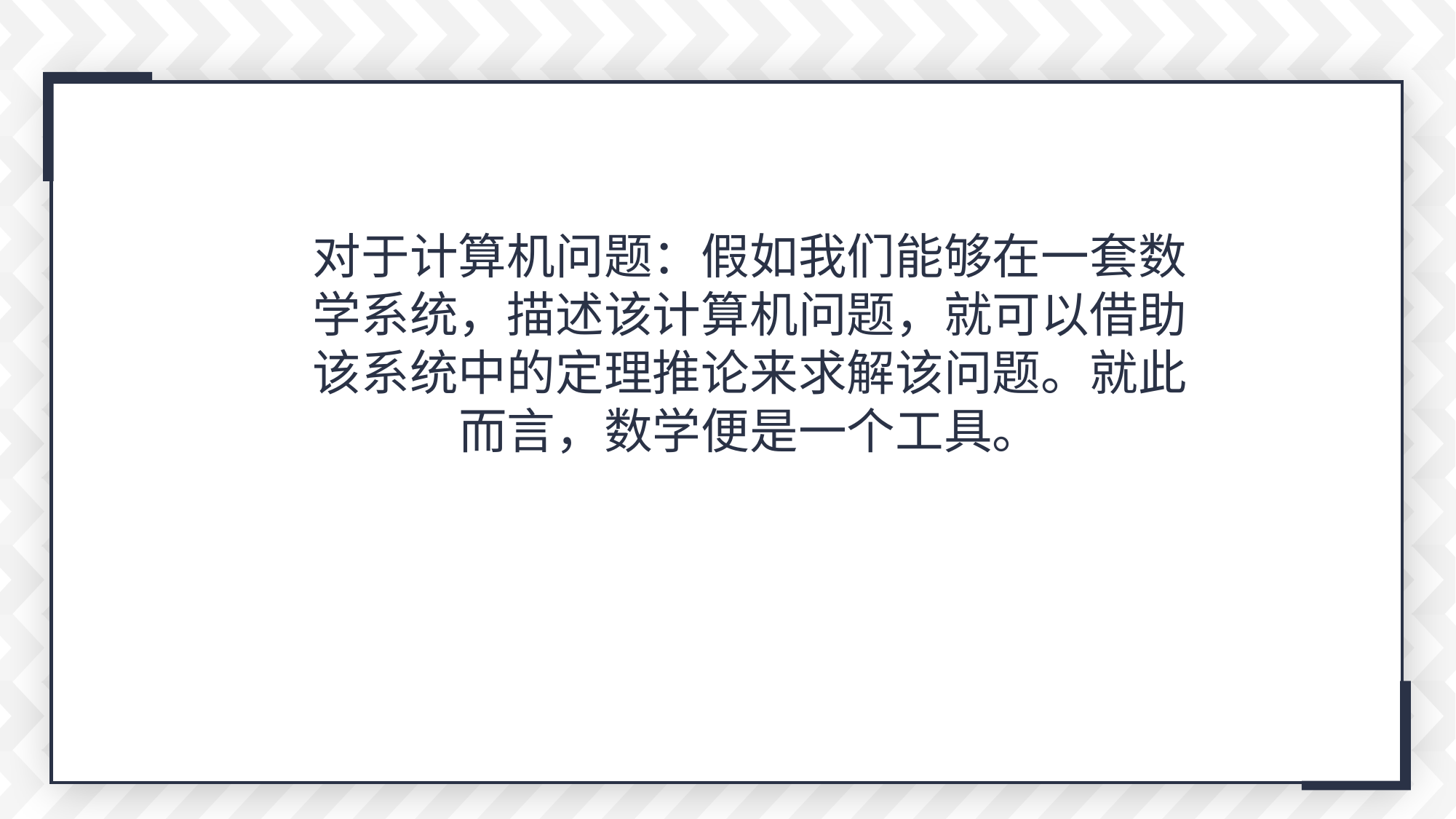

对于计算机问题：假如我们能够在一套数学系统，描述该计算机问题，就可以借助该系统中的定理推论来求解该问题。就此而言，数学便是一个工具。